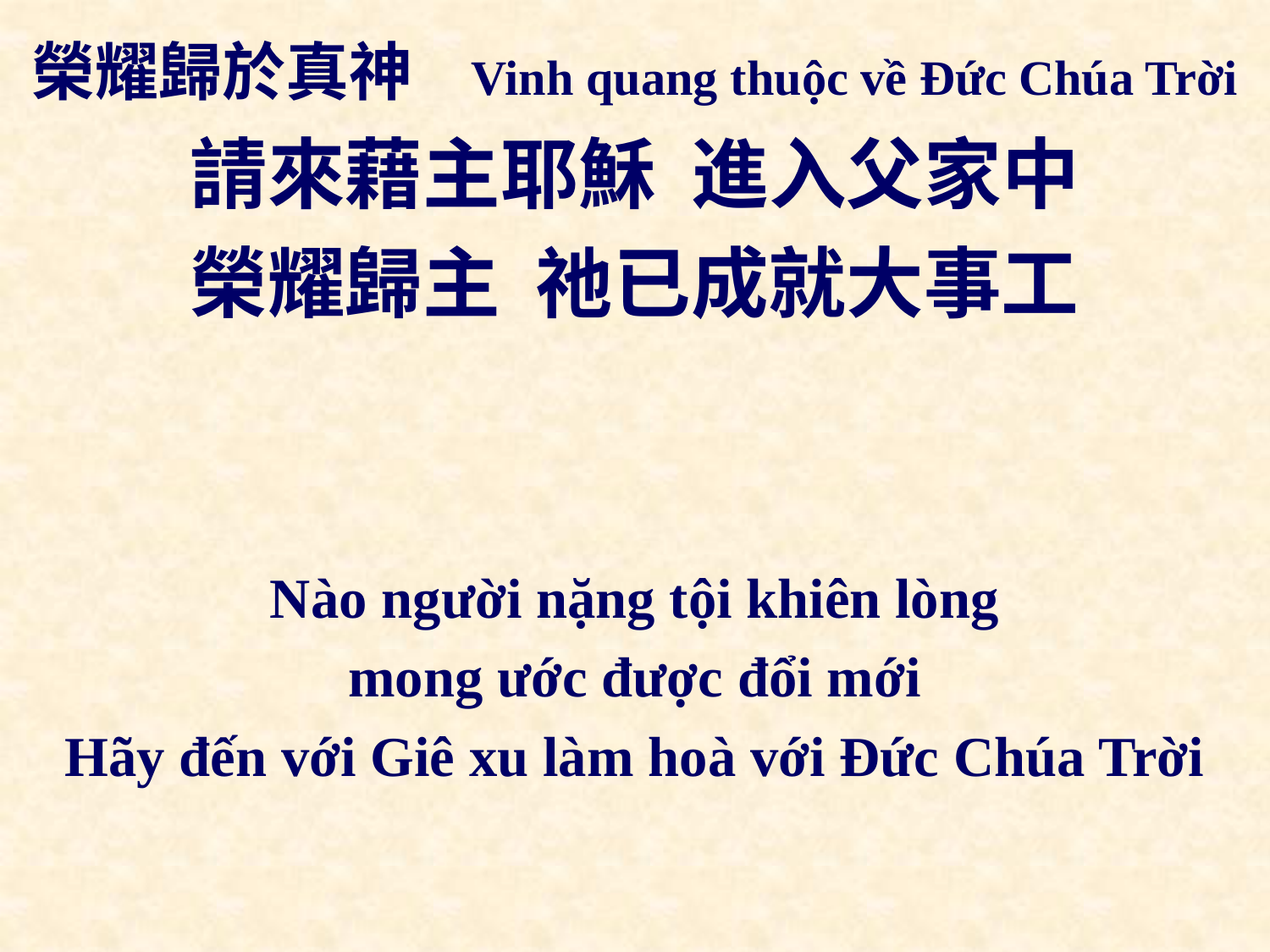

# 榮耀歸於真神   Vinh quang thuộc về Đức Chúa Trời
請來藉主耶穌  進入父家中
榮耀歸主  祂已成就大事工
Nào người nặng tội khiên lòng
mong ước được đổi mới
Hãy đến với Giê xu làm hoà với Ðức Chúa Trời